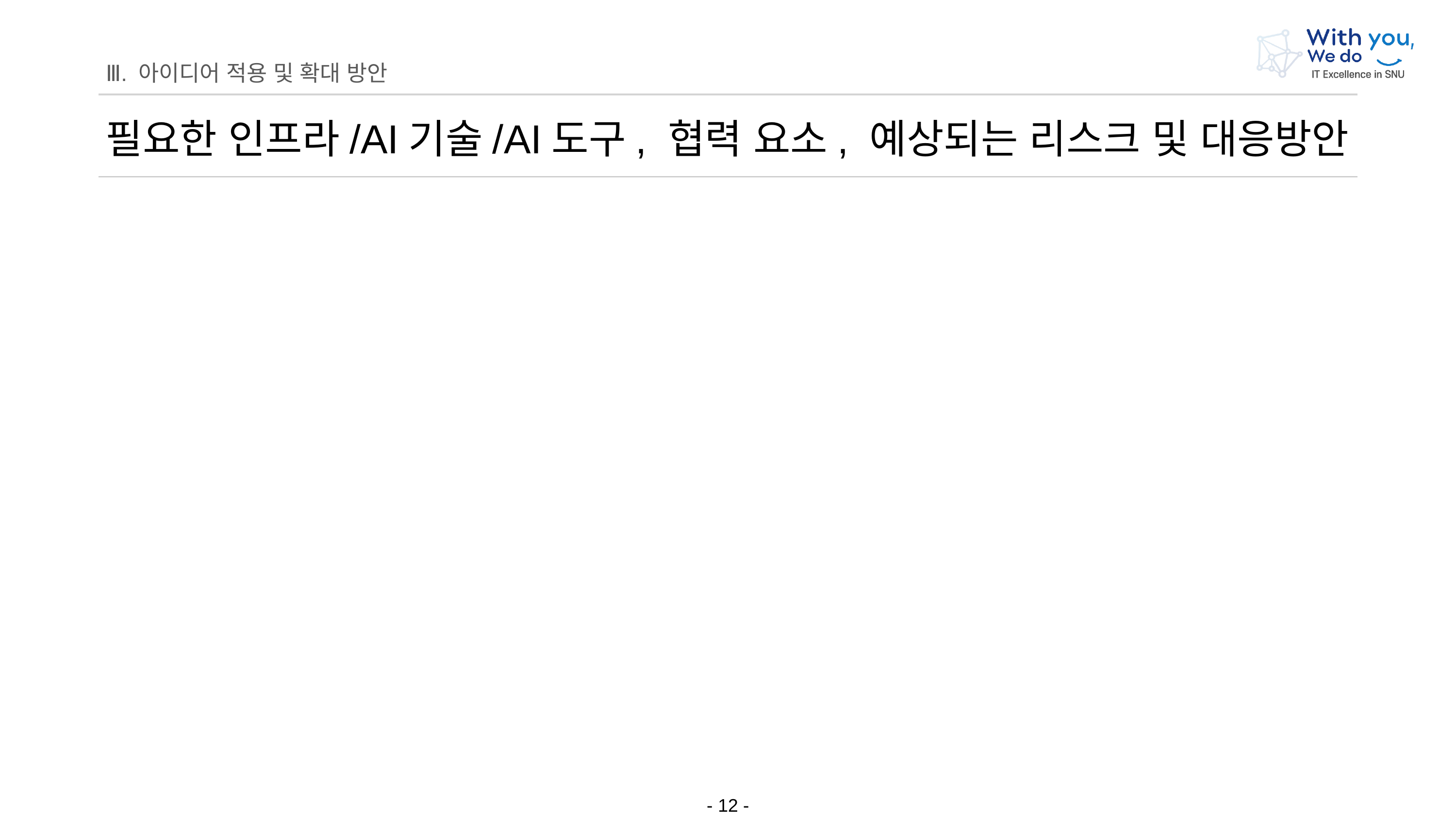

Ⅲ. 아이디어 적용 및 확대 방안
필요한 인프라/AI기술/AI도구, 협력 요소, 예상되는 리스크 및 대응방안